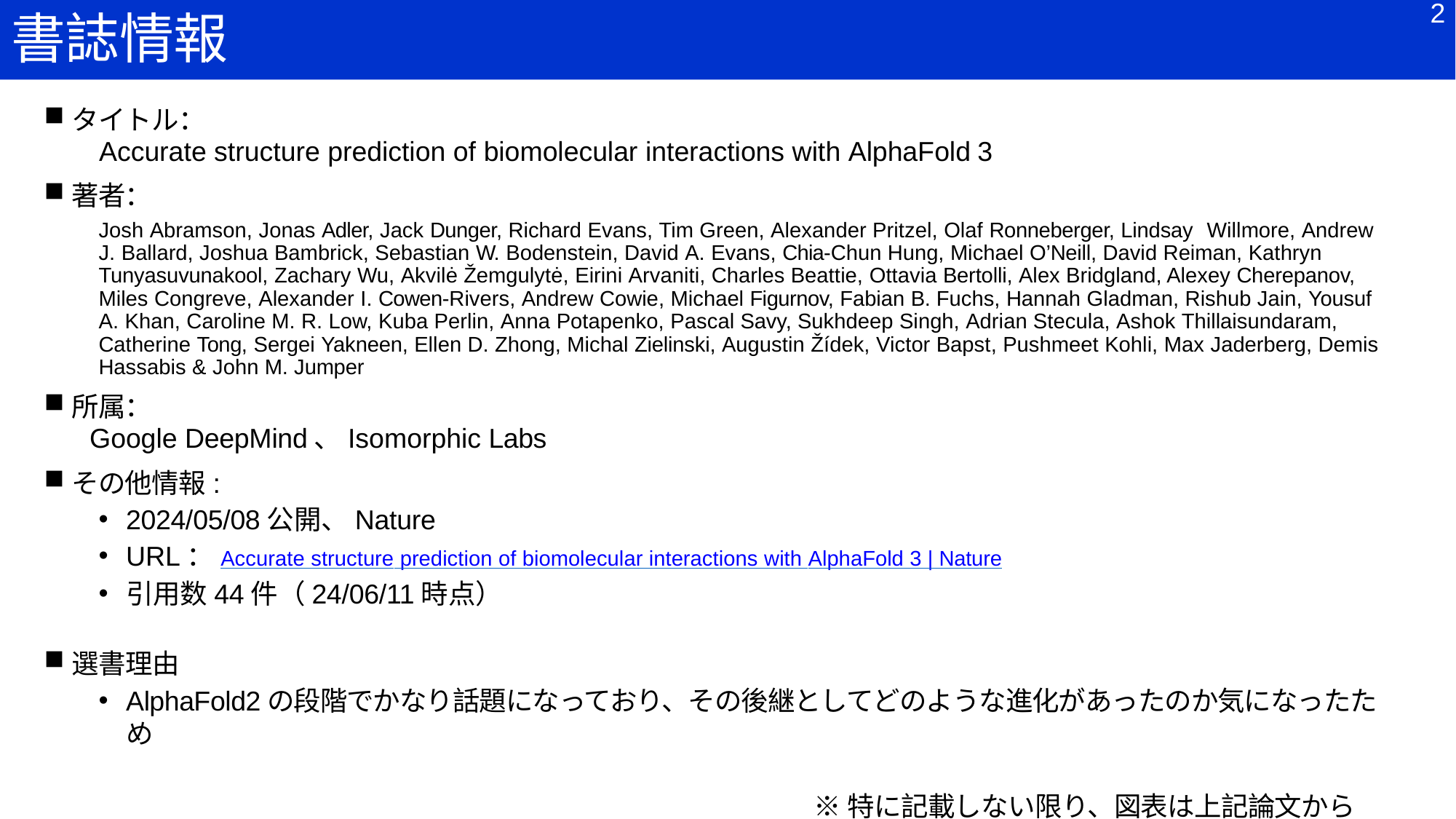

2
# 書誌情報
タイトル：
Accurate structure prediction of biomolecular interactions with AlphaFold 3
著者：
Josh Abramson, Jonas Adler, Jack Dunger, Richard Evans, Tim Green, Alexander Pritzel, Olaf Ronneberger, Lindsay Willmore, Andrew J. Ballard, Joshua Bambrick, Sebastian W. Bodenstein, David A. Evans, Chia-Chun Hung, Michael O’Neill, David Reiman, Kathryn Tunyasuvunakool, Zachary Wu, Akvilė Žemgulytė, Eirini Arvaniti, Charles Beattie, Ottavia Bertolli, Alex Bridgland, Alexey Cherepanov, Miles Congreve, Alexander I. Cowen-Rivers, Andrew Cowie, Michael Figurnov, Fabian B. Fuchs, Hannah Gladman, Rishub Jain, Yousuf A. Khan, Caroline M. R. Low, Kuba Perlin, Anna Potapenko, Pascal Savy, Sukhdeep Singh, Adrian Stecula, Ashok Thillaisundaram, Catherine Tong, Sergei Yakneen, Ellen D. Zhong, Michal Zielinski, Augustin Žídek, Victor Bapst, Pushmeet Kohli, Max Jaderberg, Demis Hassabis & John M. Jumper
所属：
Google DeepMind、Isomorphic Labs
その他情報:
2024/05/08公開、Nature
URL：Accurate structure prediction of biomolecular interactions with AlphaFold 3 | Nature
引用数44件（24/06/11時点）

選書理由
AlphaFold2の段階でかなり話題になっており、その後継としてどのような進化があったのか気になったため

※特に記載しない限り、図表は上記論文からの引用です。